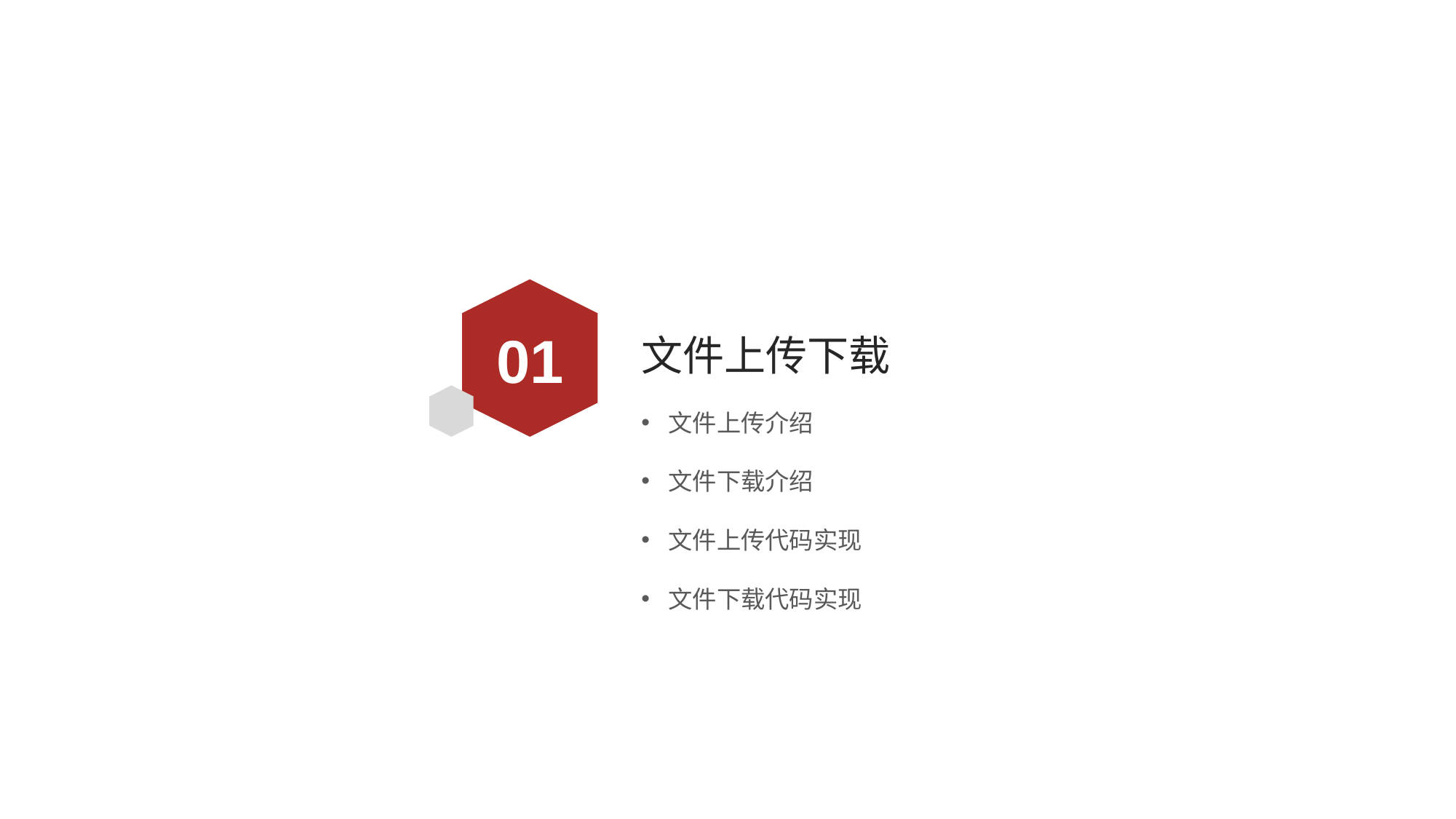

01
# 文件上传下载
文件上传介绍
文件下载介绍
文件上传代码实现
文件下载代码实现